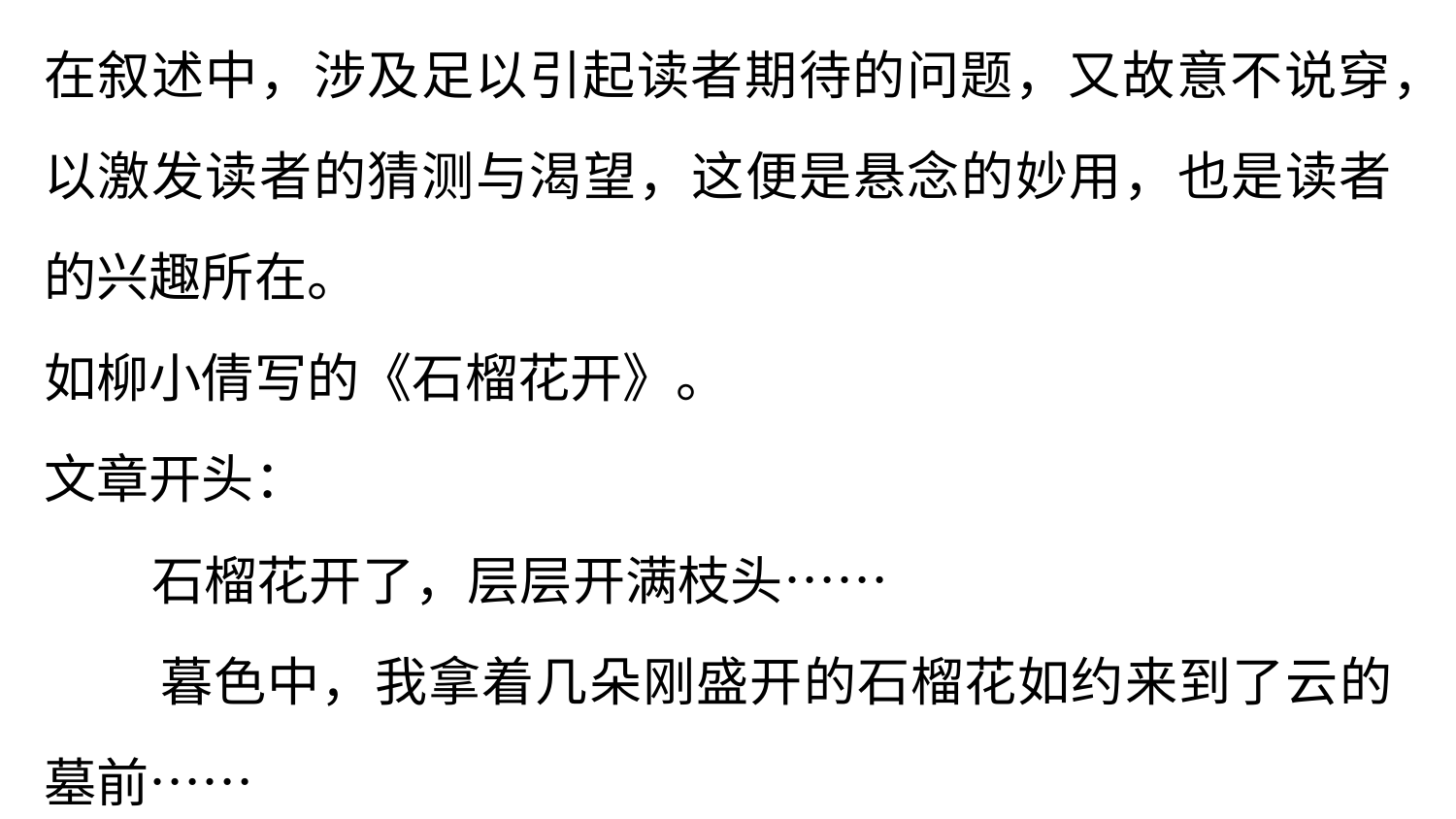

在叙述中，涉及足以引起读者期待的问题，又故意不说穿，以激发读者的猜测与渴望，这便是悬念的妙用，也是读者的兴趣所在。
如柳小倩写的《石榴花开》。
文章开头：
        石榴花开了，层层开满枝头……
        暮色中，我拿着几朵刚盛开的石榴花如约来到了云的墓前……